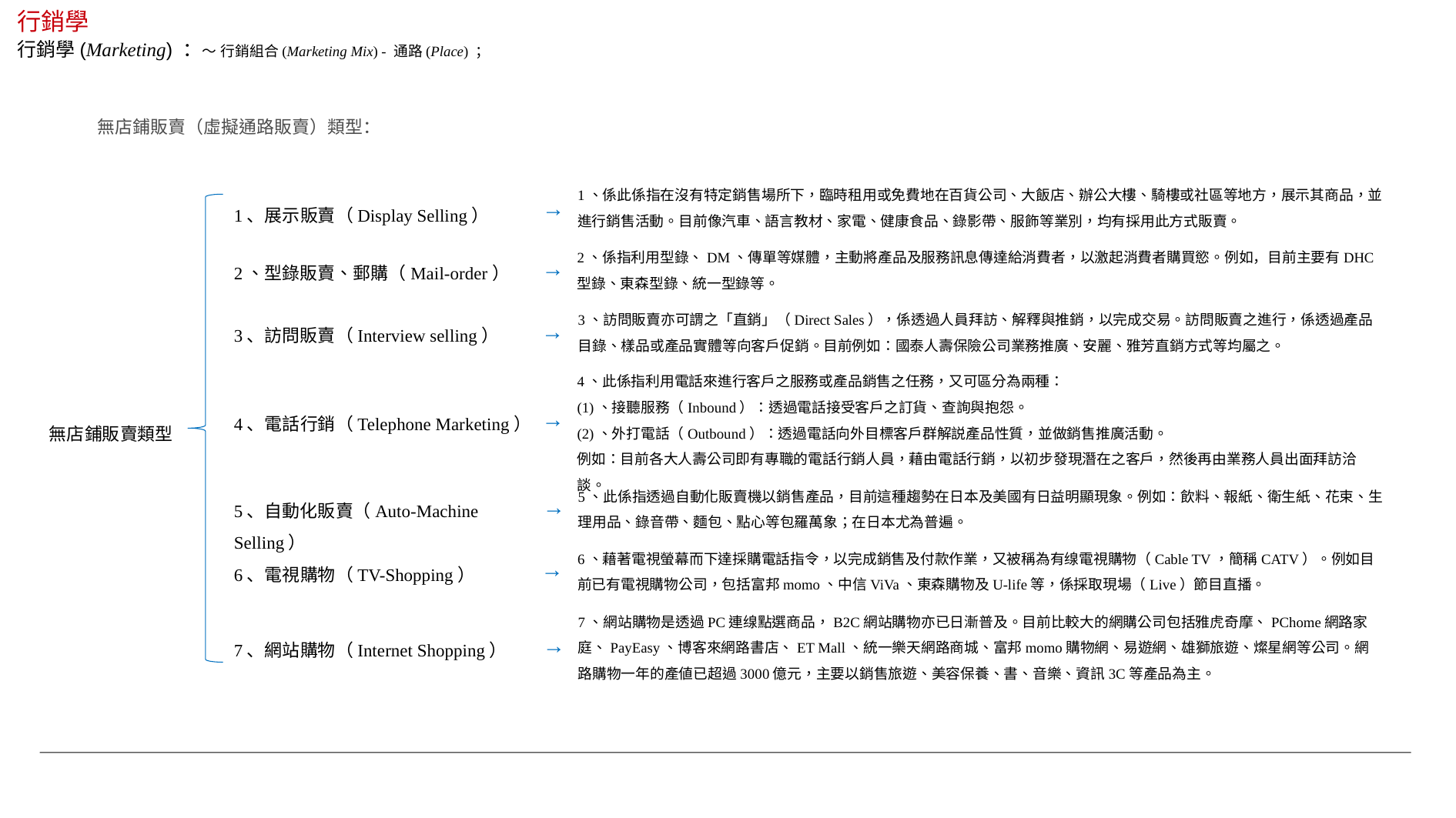

行銷學
行銷學(Marketing) ：～ 行銷組合(Marketing Mix) - 通路(Place) ；
無店鋪販賣（虛擬通路販賣）類型：
1、係此係指在沒有特定銷售場所下，臨時租用或免費地在百貨公司、大飯店、辦公大樓、騎樓或社區等地方，展示其商品，並進行銷售活動。目前像汽車、語言教材、家電、健康食品、錄影帶、服飾等業別，均有採用此方式販賣。
→
1、展示販賣（Display Selling）

2、係指利用型錄、DM、傳單等媒體，主動將產品及服務訊息傳達給消費者，以激起消費者購買慾。例如，目前主要有DHC型錄、東森型錄、統一型錄等。
→
2、型錄販賣、郵購（Mail-order）
3、訪問販賣亦可謂之「直銷」（Direct Sales），係透過人員拜訪、解釋與推銷，以完成交易。訪問販賣之進行，係透過產品目錄、樣品或產品實體等向客戶促銷。目前例如：國泰人壽保險公司業務推廣、安麗、雅芳直銷方式等均屬之。
→
3、訪問販賣（Interview selling）
4、此係指利用電話來進行客戶之服務或產品銷售之任務，又可區分為兩種：
(1)、接聽服務（Inbound）：透過電話接受客戶之訂貨、查詢與抱怨。
(2)、外打電話（Outbound）：透過電話向外目標客戶群解説產品性質，並做銷售推廣活動。
例如：目前各大人壽公司即有專職的電話行銷人員，藉由電話行銷，以初步發現潛在之客戶，然後再由業務人員出面拜訪洽談。
→
4、電話行銷（Telephone Marketing）
無店鋪販賣類型
5、此係指透過自動化販賣機以銷售產品，目前這種趨勢在日本及美國有日益明顯現象。例如：飲料、報紙、衛生紙、花束、生理用品、錄音帶、麵包、點心等包羅萬象；在日本尤為普遍。
→
5、自動化販賣（Auto-Machine Selling）
6、藉著電視螢幕而下達採購電話指令，以完成銷售及付款作業，又被稱為有缐電視購物（Cable TV，簡稱CATV）。例如目前已有電視購物公司，包括富邦momo、中信ViVa、東森購物及U-life等，係採取現場（Live）節目直播。
→
6、電視購物（TV-Shopping）
7、網站購物是透過PC連缐點選商品，B2C網站購物亦已日漸普及。目前比較大的網購公司包括雅虎奇摩、PChome網路家庭、PayEasy、博客來網路書店、ET Mall、統一樂天網路商城、富邦momo購物網、易遊網、雄獅旅遊、燦星網等公司。網路購物一年的產値已超過3000億元，主要以銷售旅遊、美容保養、書、音樂、資訊3C等產品為主。
→
7、網站購物（Internet Shopping）